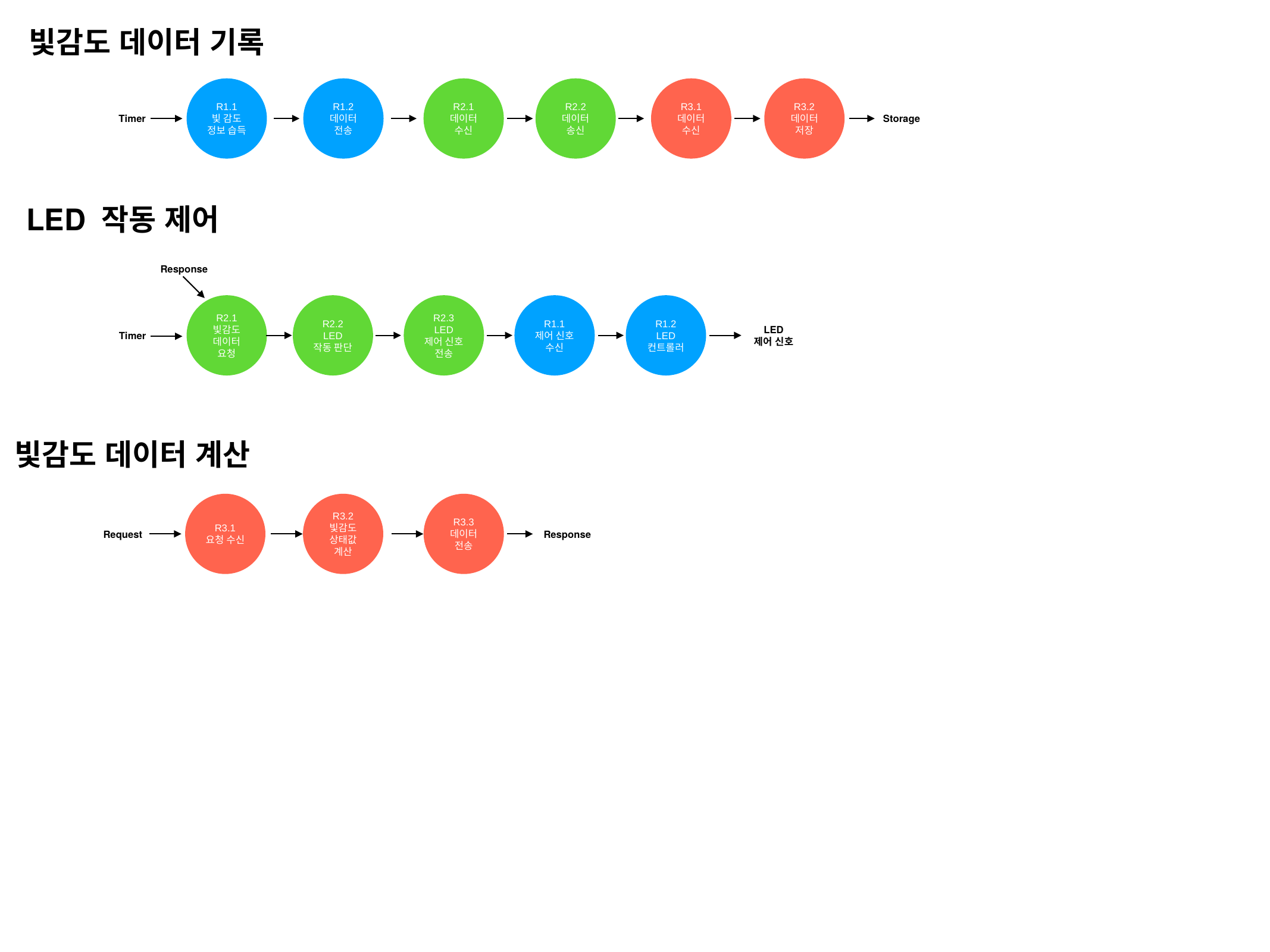

빛감도 데이터 기록
R1.1
빛 감도 정보 습득
R1.2
데이터 전송
R2.1
데이터 수신
R2.2
데이터 송신
R3.1
데이터 수신
R3.2
데이터 저장
Timer
Storage

LED 작동 제어
Response

R2.1
빛감도 데이터
요청
R2.2
LED
작동 판단
R2.3
LED
제어 신호 전송
R1.1
제어 신호 수신
R1.2
LED
컨트롤러
LED
제어 신호
Timer

빛감도 데이터 계산
R3.1
요청 수신
R3.2
빛감도 상태값
계산
R3.3
데이터 전송
Request
Response